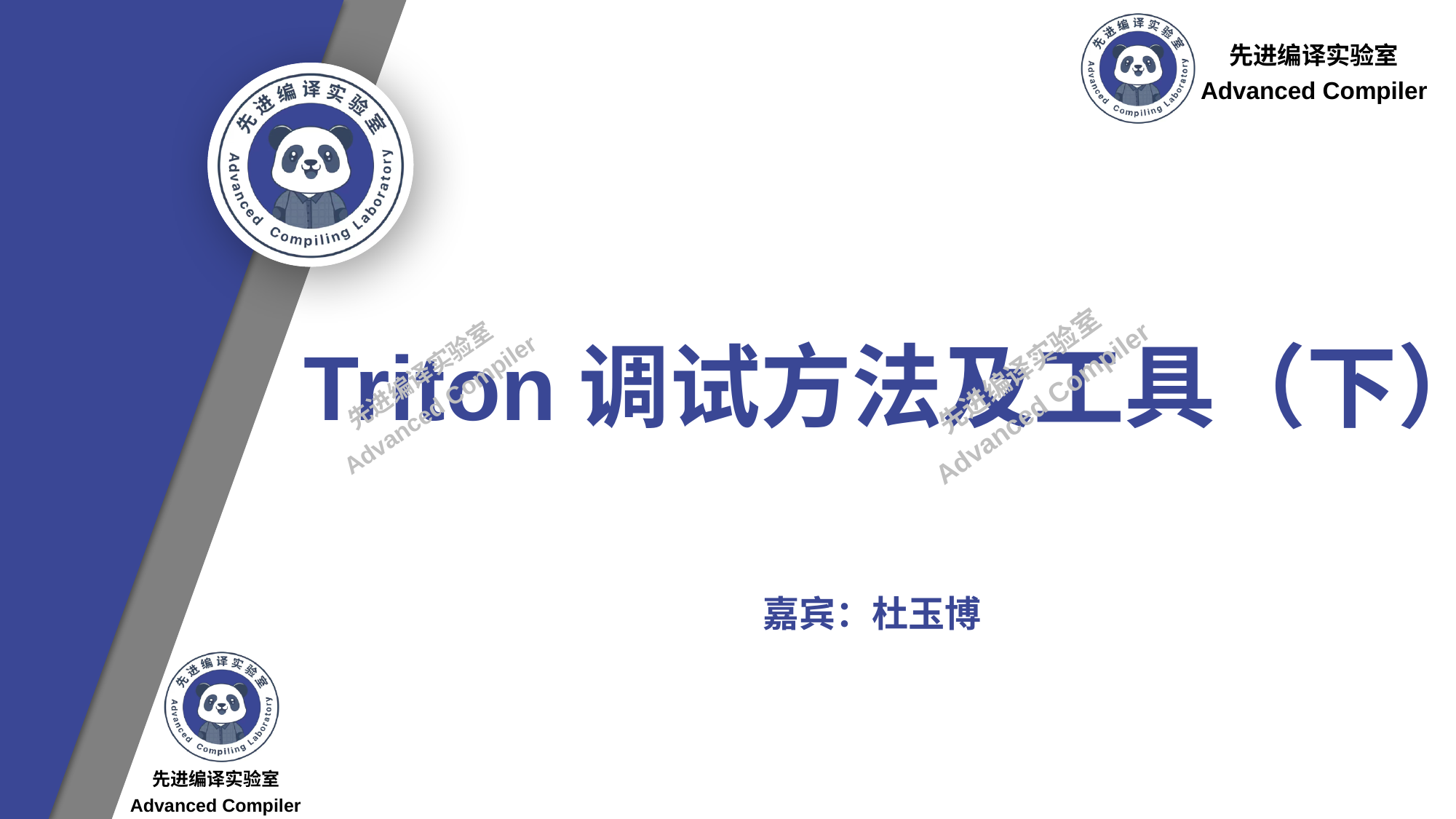

先进编译实验室
Advanced Compiler

Triton调试方法及工具（下）
先进编译实验室
Advanced Compiler
先进编译实验室
Advanced Compiler

嘉宾：杜玉博

先进编译实验室
Advanced Compiler